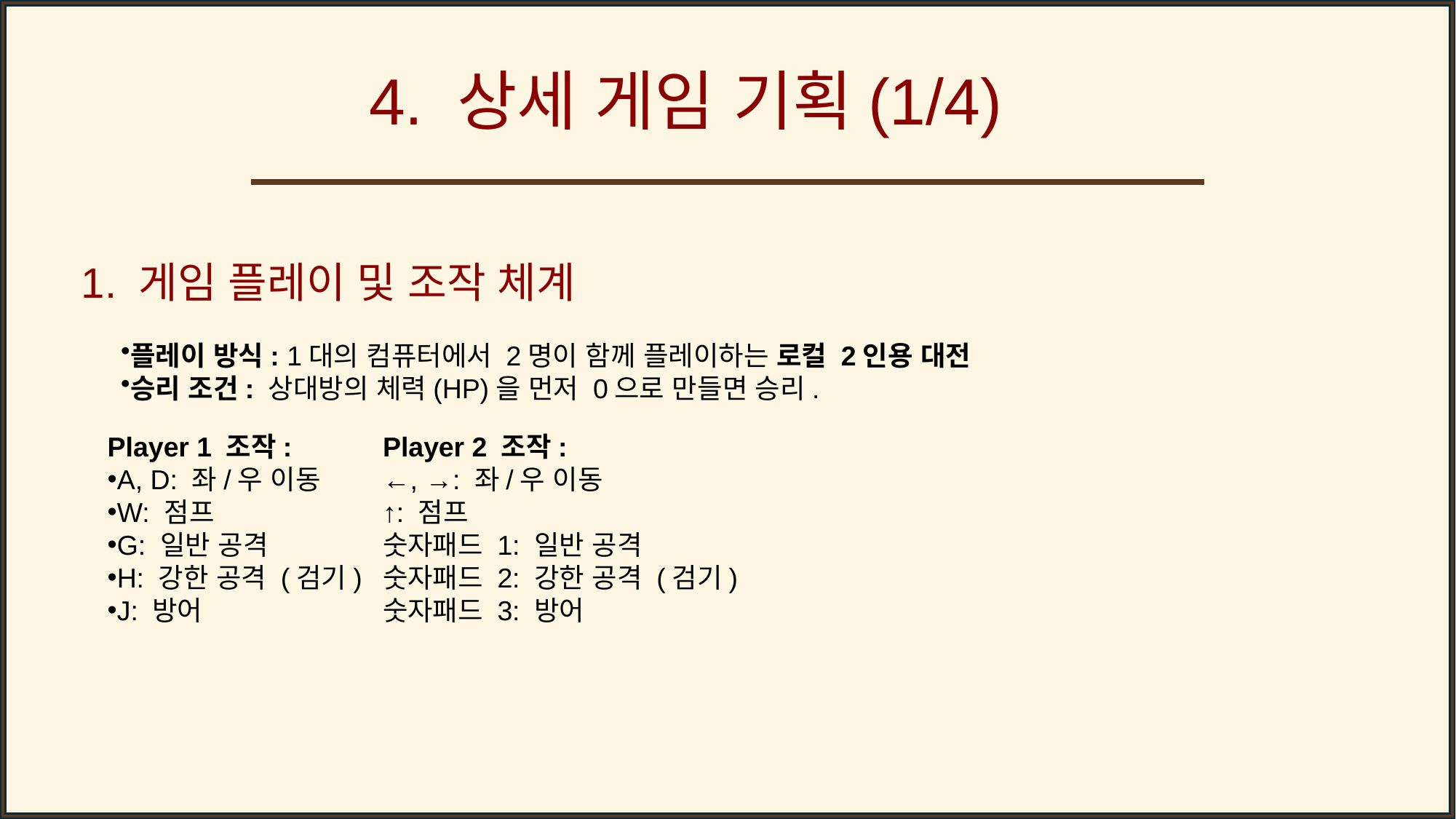

4. 상세 게임 기획(1/4)
1. 게임 플레이 및 조작 체계
플레이 방식: 1대의 컴퓨터에서 2명이 함께 플레이하는 로컬 2인용 대전
승리 조건: 상대방의 체력(HP)을 먼저 0으로 만들면 승리.
Player 1 조작:
A, D: 좌/우 이동
W: 점프
G: 일반 공격
H: 강한 공격 (검기)
J: 방어
Player 2 조작:
←, →: 좌/우 이동
↑: 점프
숫자패드 1: 일반 공격
숫자패드 2: 강한 공격 (검기)
숫자패드 3: 방어